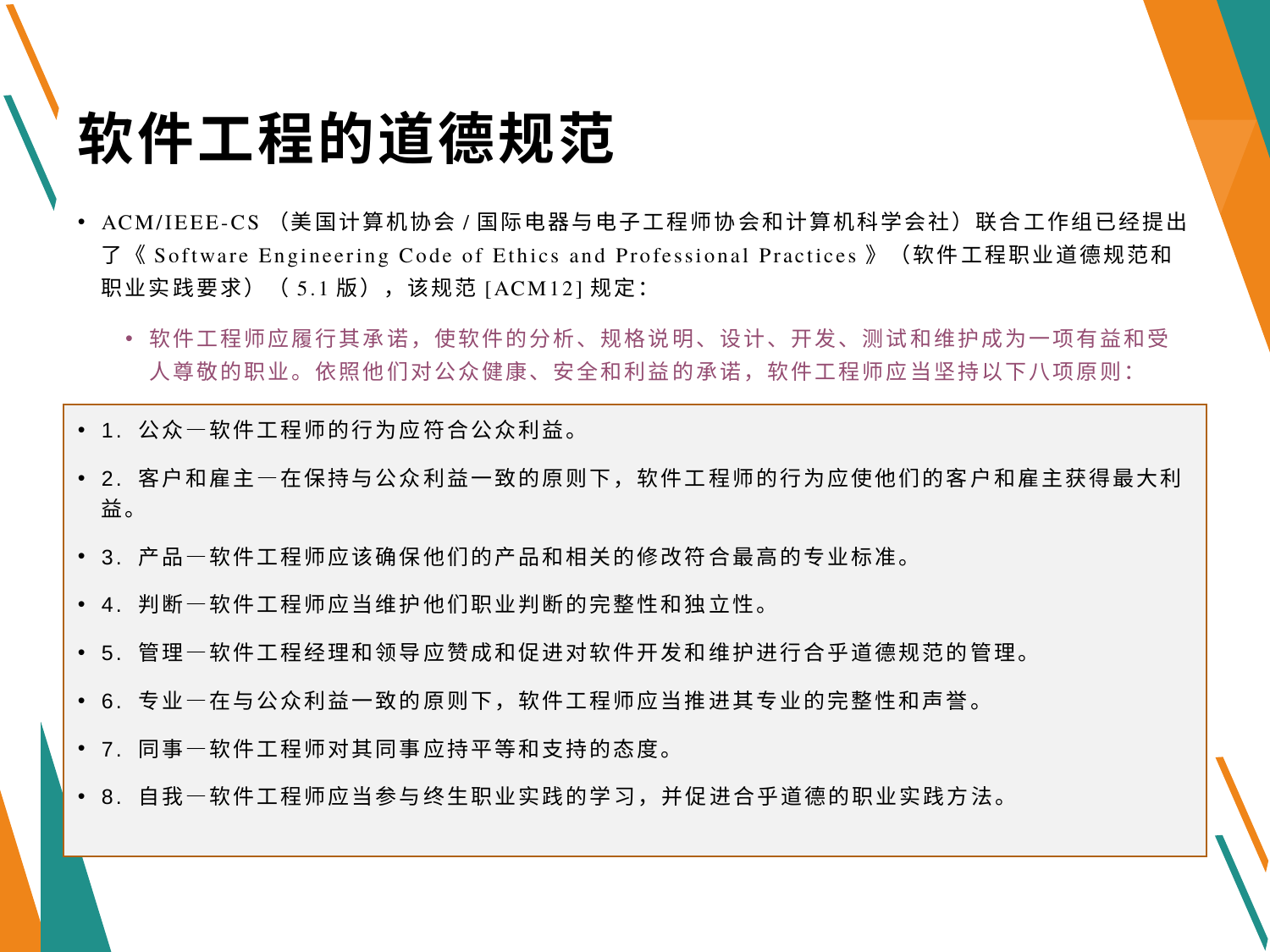

# 软件工程的道德规范
ACM/IEEE-CS（美国计算机协会/国际电器与电子工程师协会和计算机科学会社）联合工作组已经提出了《Software Engineering Code of Ethics and Professional Practices》（软件工程职业道德规范和职业实践要求）（5.1版），该规范[ACM12]规定：
软件工程师应履行其承诺，使软件的分析、规格说明、设计、开发、测试和维护成为一项有益和受人尊敬的职业。依照他们对公众健康、安全和利益的承诺，软件工程师应当坚持以下八项原则：
1. 公众—软件工程师的行为应符合公众利益。
2. 客户和雇主—在保持与公众利益一致的原则下，软件工程师的行为应使他们的客户和雇主获得最大利益。
3. 产品—软件工程师应该确保他们的产品和相关的修改符合最高的专业标准。
4. 判断—软件工程师应当维护他们职业判断的完整性和独立性。
5. 管理—软件工程经理和领导应赞成和促进对软件开发和维护进行合乎道德规范的管理。
6. 专业—在与公众利益一致的原则下，软件工程师应当推进其专业的完整性和声誉。
7. 同事—软件工程师对其同事应持平等和支持的态度。
8. 自我—软件工程师应当参与终生职业实践的学习，并促进合乎道德的职业实践方法。

6